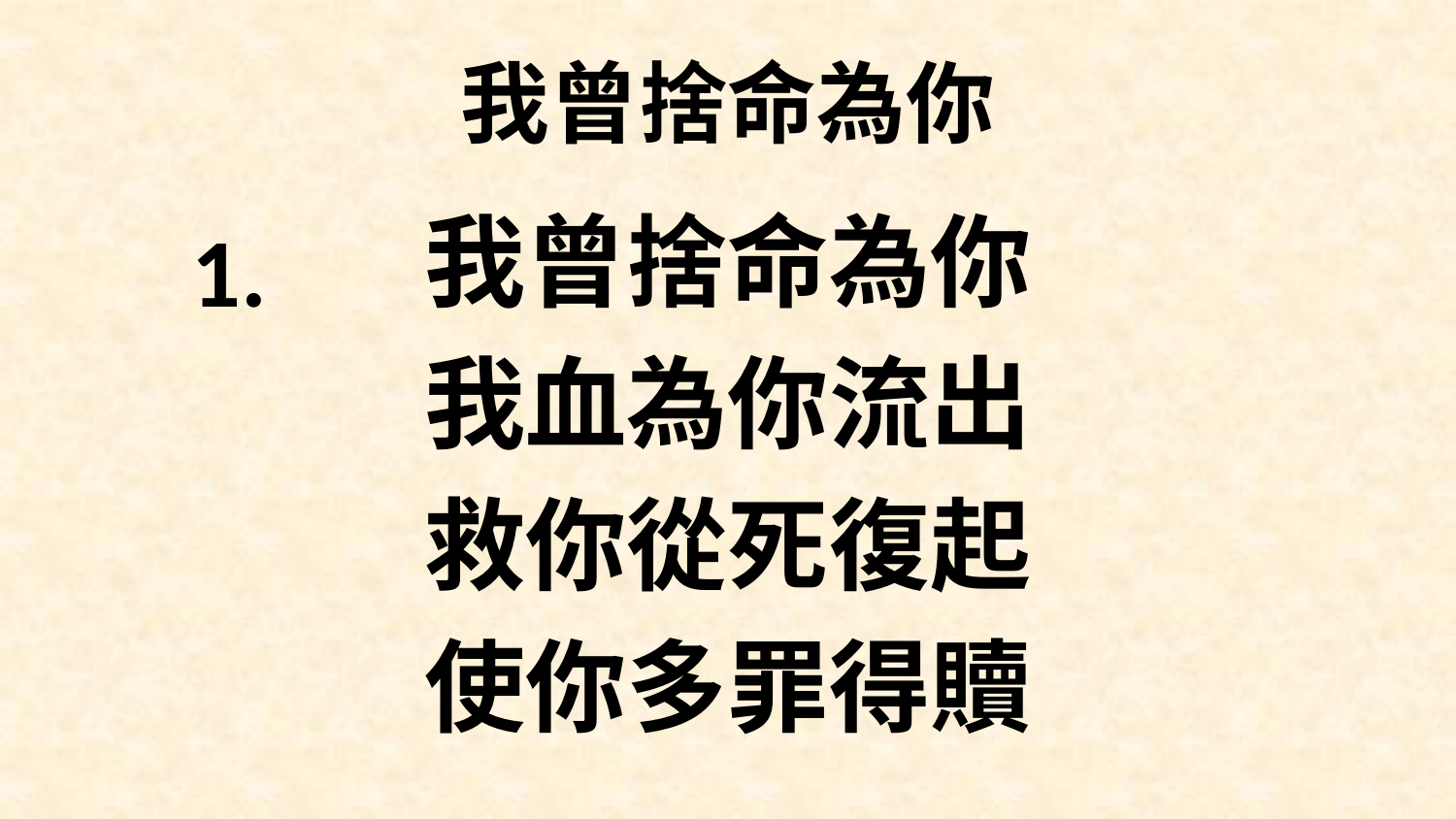

# 我曾捨命為你
我曾捨命為你
我血為你流出
救你從死復起
使你多罪得贖
1.